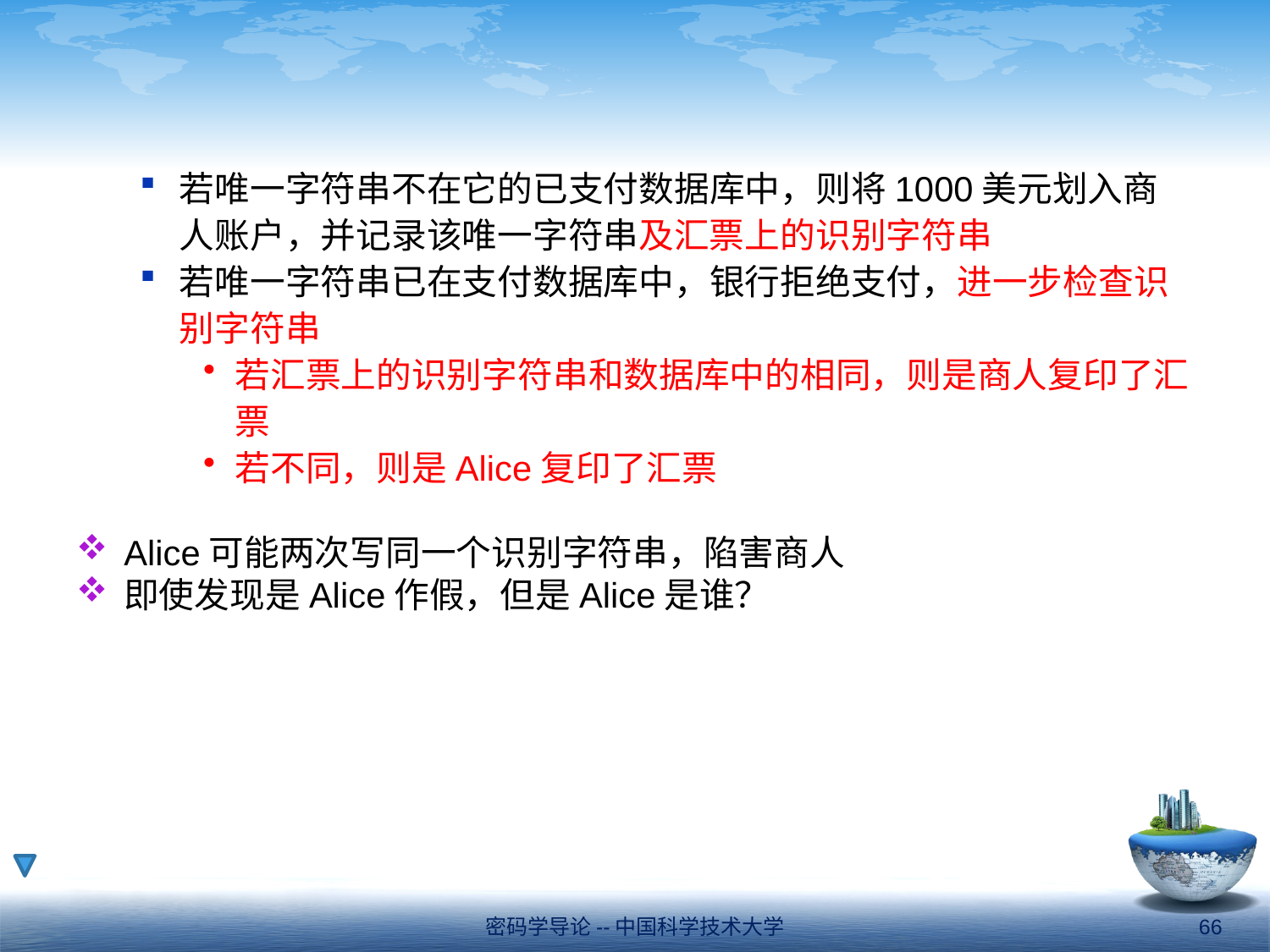

#
若唯一字符串不在它的已支付数据库中，则将1000美元划入商人账户，并记录该唯一字符串及汇票上的识别字符串
若唯一字符串已在支付数据库中，银行拒绝支付，进一步检查识别字符串
若汇票上的识别字符串和数据库中的相同，则是商人复印了汇票
若不同，则是Alice复印了汇票

Alice可能两次写同一个识别字符串，陷害商人
即使发现是Alice作假，但是Alice是谁？

密码学导论--中国科学技术大学
66